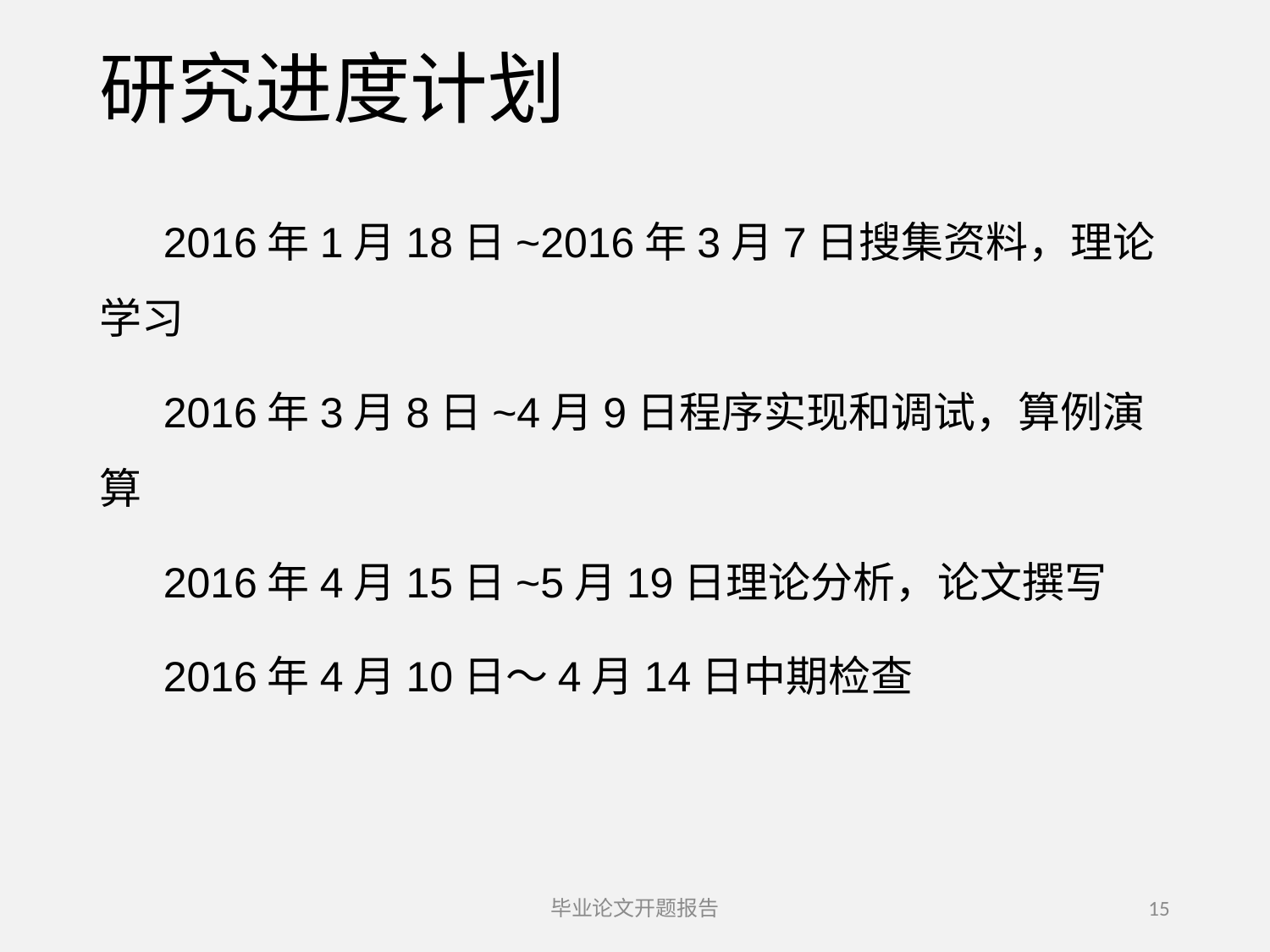

研究进度计划
2016年1月18日~2016年3月7日搜集资料，理论学习
2016年3月8日~4月9日程序实现和调试，算例演算
2016年4月15日~5月19日理论分析，论文撰写
2016年4月10日～4月14日中期检查
毕业论文开题报告
15